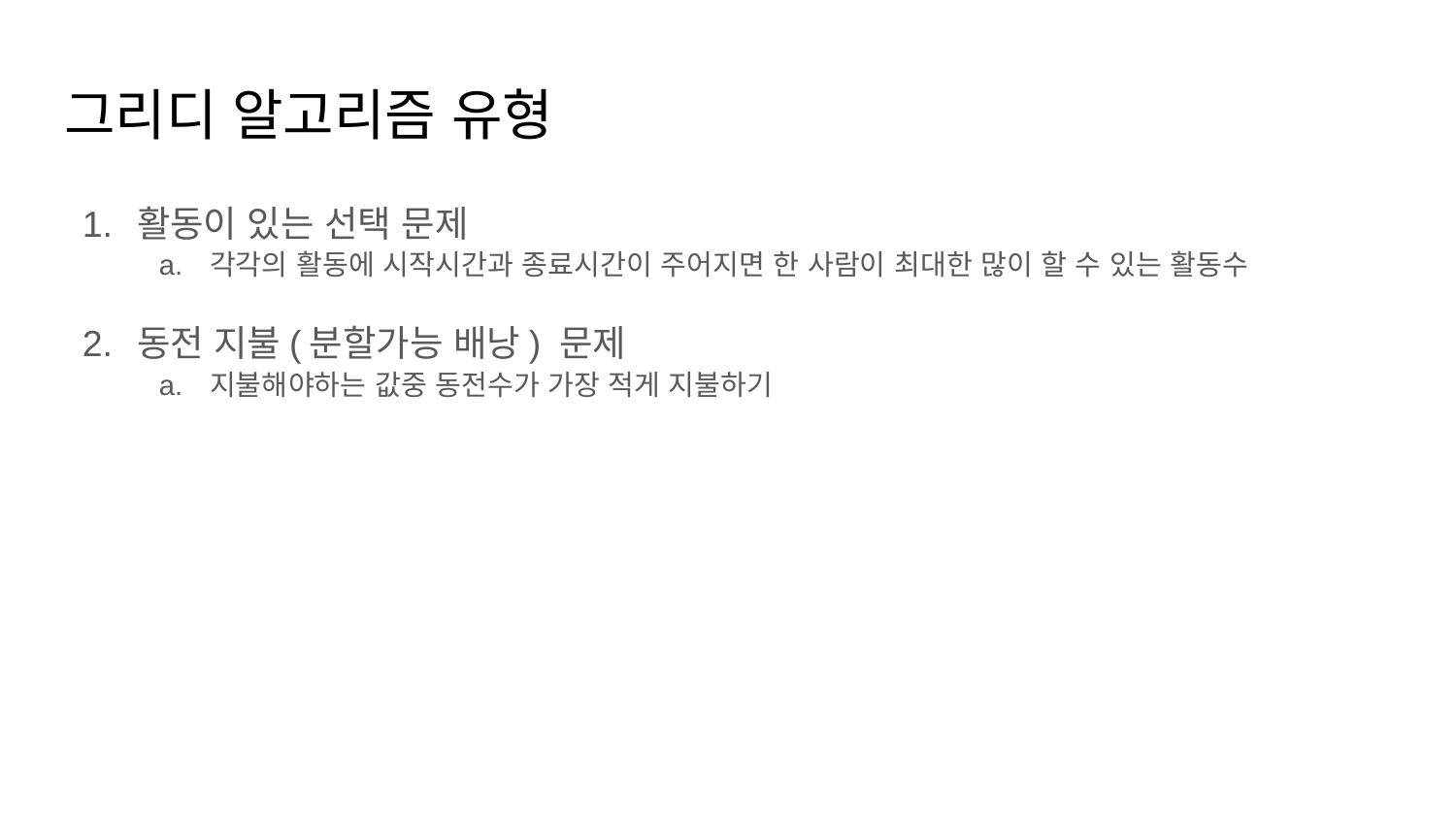

# 그리디 알고리즘 유형
활동이 있는 선택 문제
각각의 활동에 시작시간과 종료시간이 주어지면 한 사람이 최대한 많이 할 수 있는 활동수
동전 지불(분할가능 배낭) 문제
지불해야하는 값중 동전수가 가장 적게 지불하기